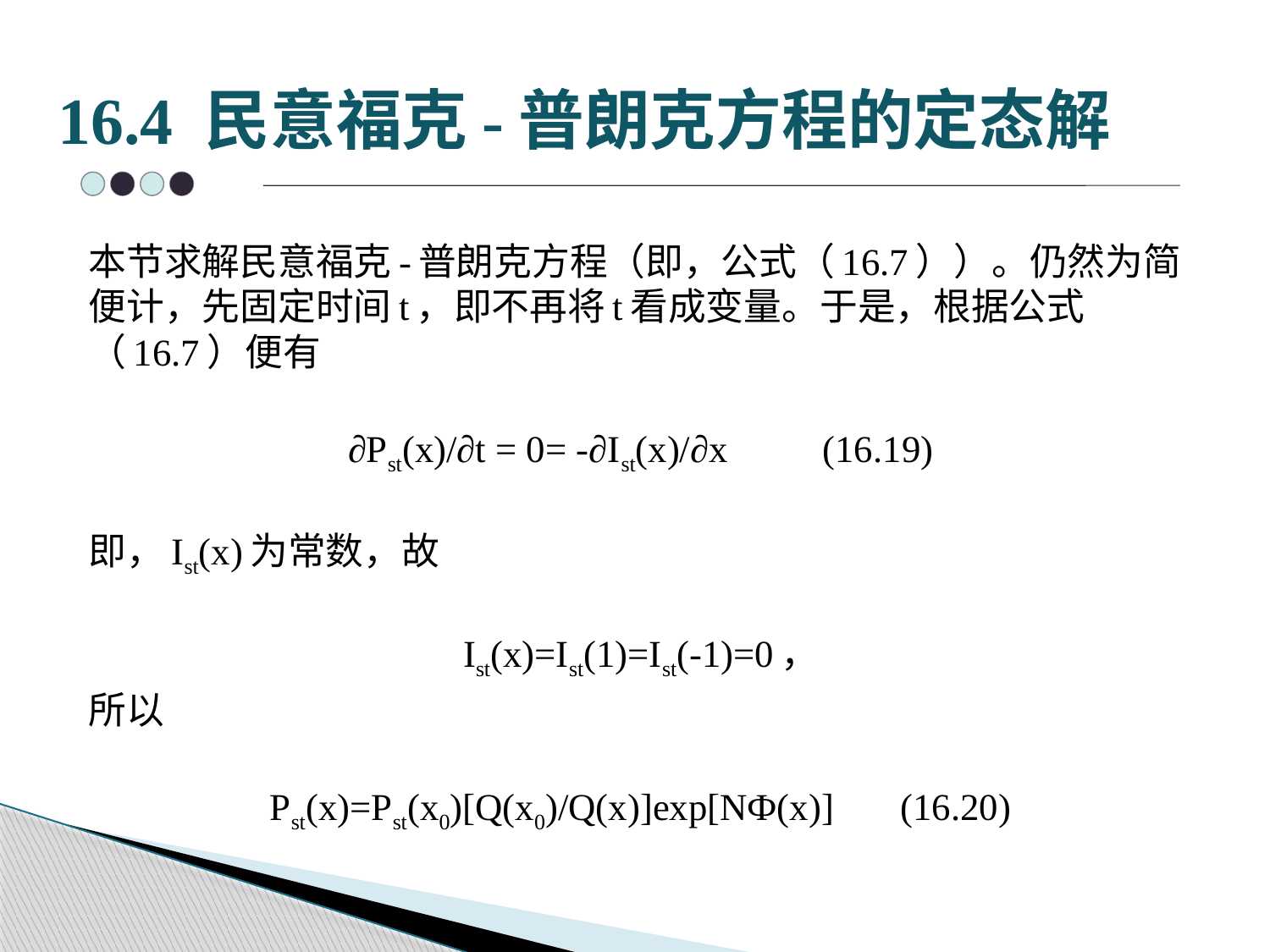

# 16.4 民意福克-普朗克方程的定态解

本节求解民意福克-普朗克方程（即，公式（16.7））。仍然为简便计，先固定时间t，即不再将t看成变量。于是，根据公式（16.7）便有

∂Pst(x)/∂t = 0= -∂Ist(x)/∂x          (16.19)

即，Ist(x)为常数，故

Ist(x)=Ist(1)=Ist(-1)=0，
所以

Pst(x)=Pst(x0)[Q(x0)/Q(x)]exp[NФ(x)]       (16.20)